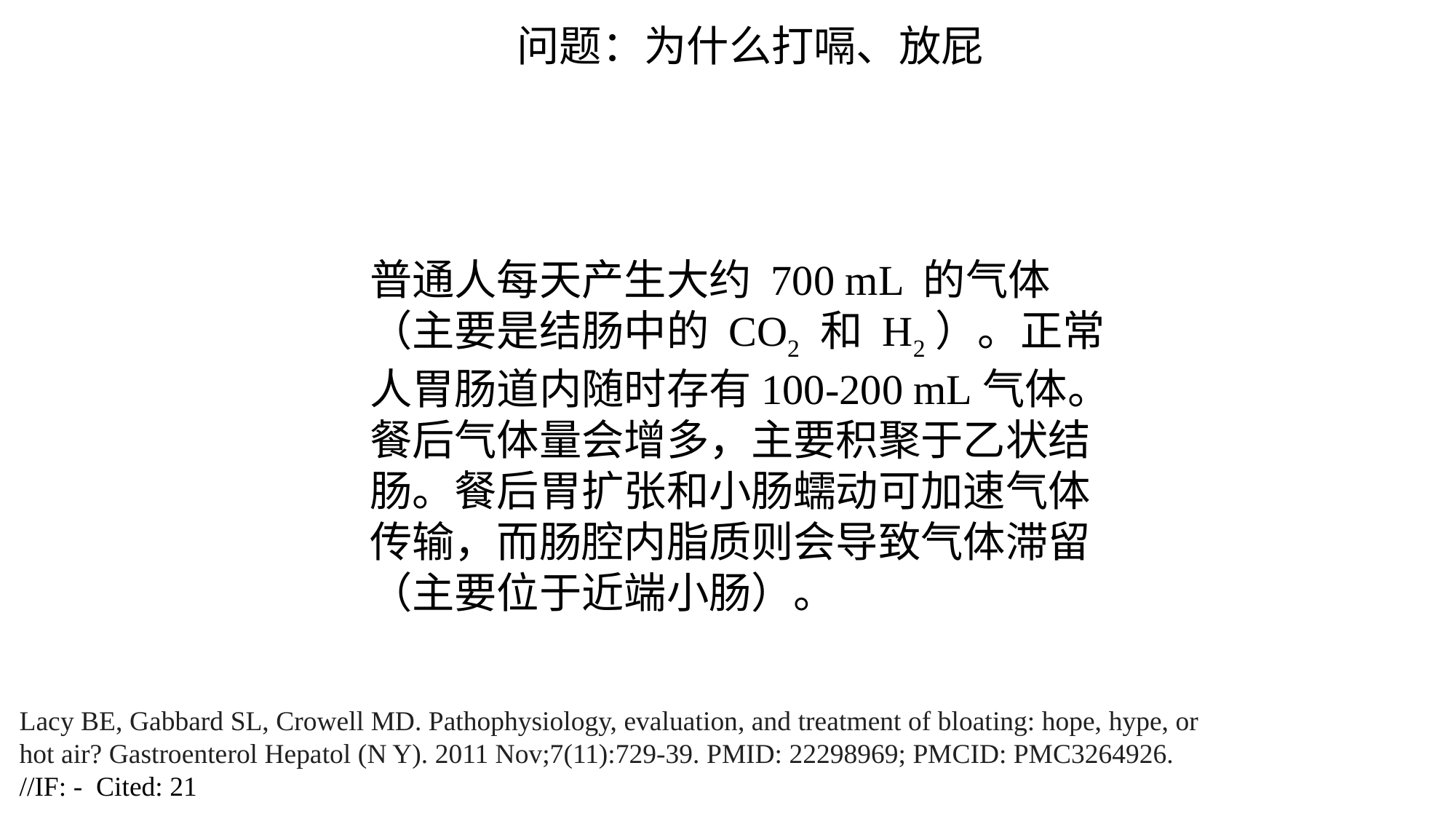

问题：为什么打嗝、放屁
普通人每天产生大约 700 mL 的气体（主要是结肠中的 CO2 和 H2）。正常人胃肠道内随时存有100-200 mL气体。餐后气体量会增多，主要积聚于乙状结肠。餐后胃扩张和小肠蠕动可加速气体传输，而肠腔内脂质则会导致气体滞留（主要位于近端小肠）。
Lacy BE, Gabbard SL, Crowell MD. Pathophysiology, evaluation, and treatment of bloating: hope, hype, or hot air? Gastroenterol Hepatol (N Y). 2011 Nov;7(11):729-39. PMID: 22298969; PMCID: PMC3264926.
//IF: -  Cited: 21